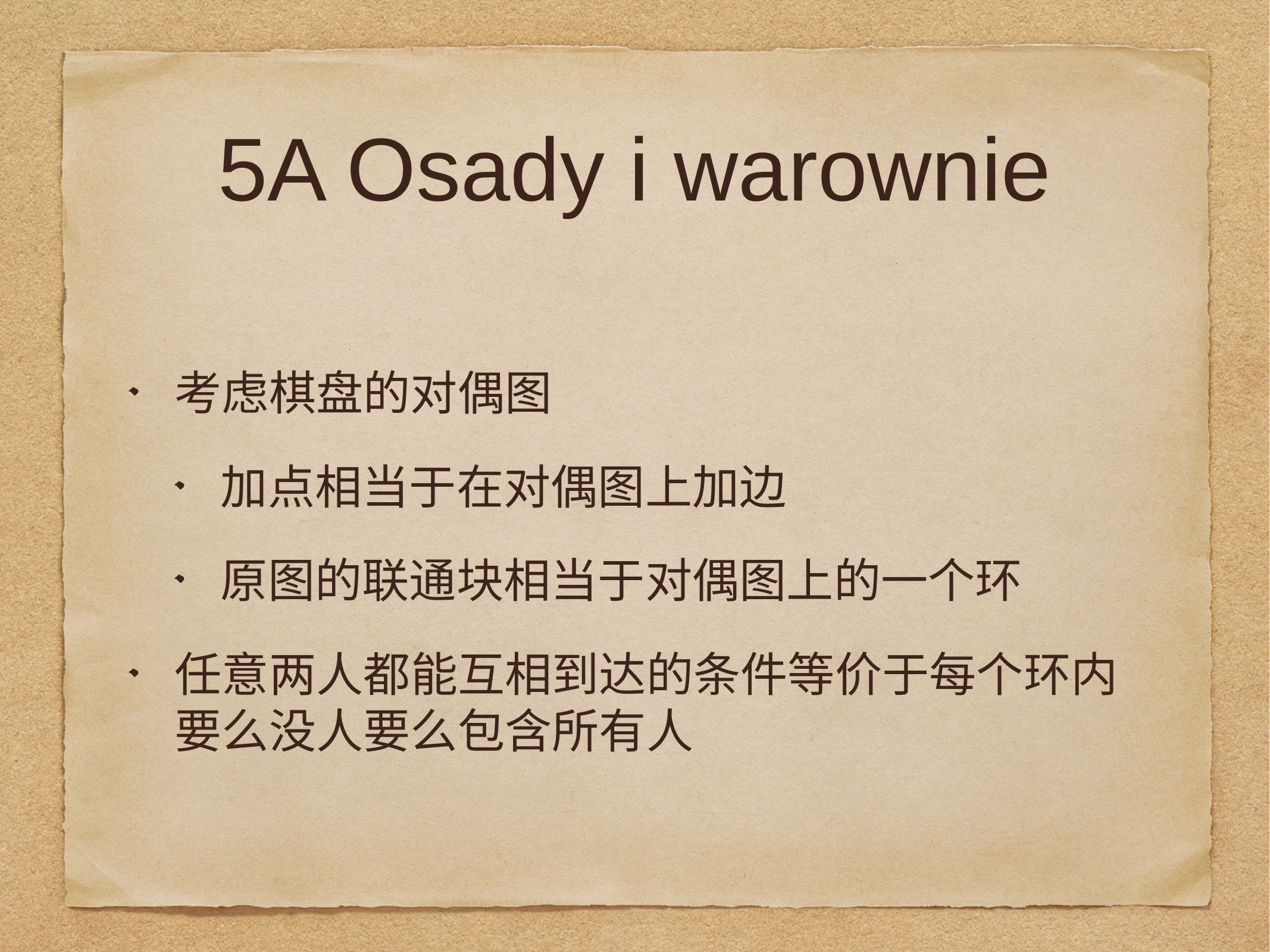

# 5A Osady i warownie
考虑棋盘的对偶图
加点相当于在对偶图上加边
原图的联通块相当于对偶图上的一个环
任意两人都能互相到达的条件等价于每个环内要么没人要么包含所有人